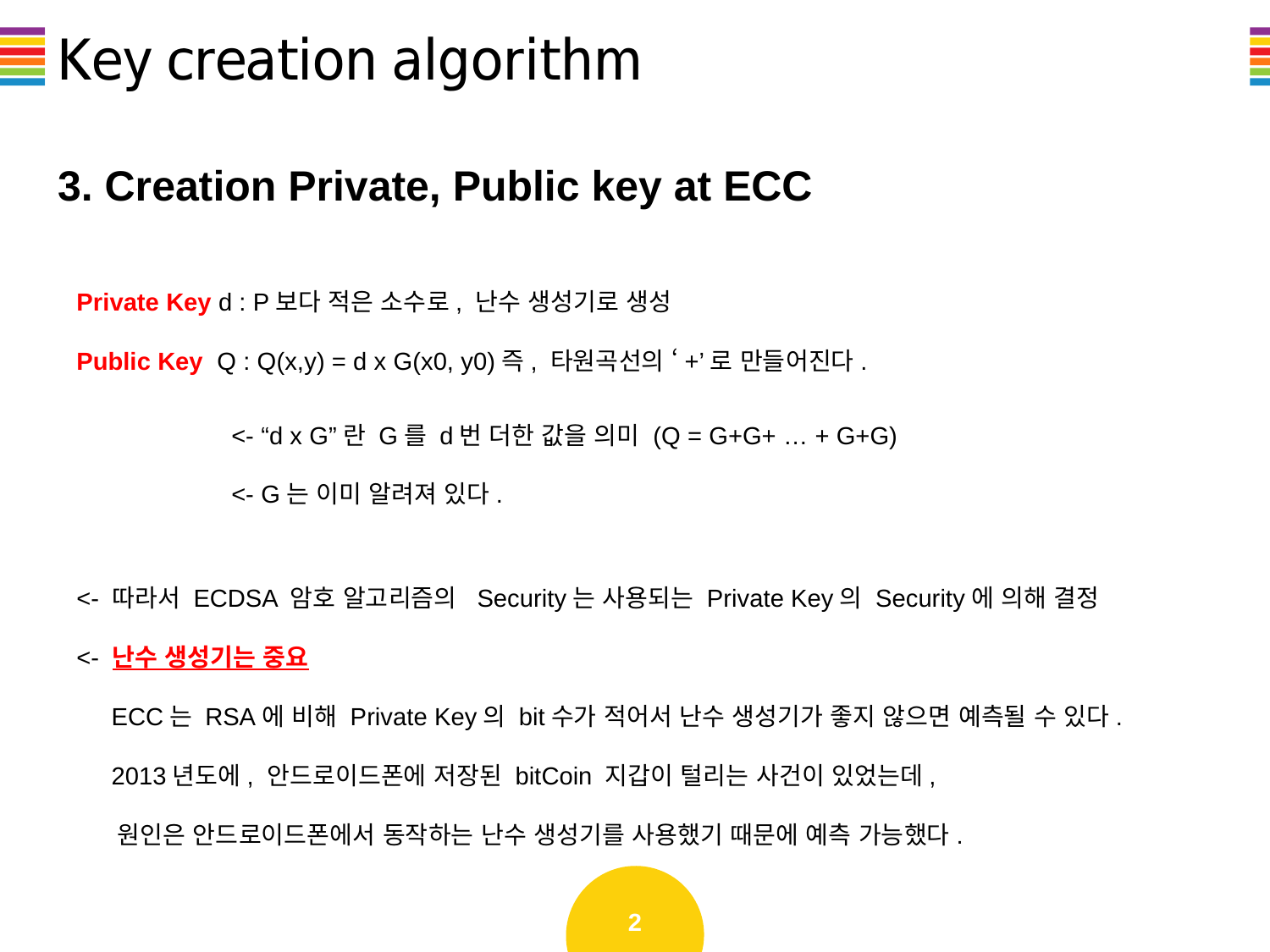

Key creation algorithm

3. Creation Private, Public key at ECC
Private Key d : P보다 적은 소수로, 난수 생성기로 생성
Public Key  Q : Q(x,y) = d x G(x0, y0)즉, 타원곡선의 ‘+’로 만들어진다.
 	    <- “d x G”란 G를 d번 더한 값을 의미 (Q = G+G+ … + G+G)
	    <- G는 이미 알려져 있다.

<- 따라서 ECDSA 암호 알고리즘의  Security는 사용되는 Private Key의 Security에 의해 결정
<- 난수 생성기는 중요
     ECC는 RSA에 비해 Private Key의 bit수가 적어서 난수 생성기가 좋지 않으면 예측될 수 있다.
     2013년도에, 안드로이드폰에 저장된 bitCoin 지갑이 털리는 사건이 있었는데,
     원인은 안드로이드폰에서 동작하는 난수 생성기를 사용했기 때문에 예측 가능했다.

2